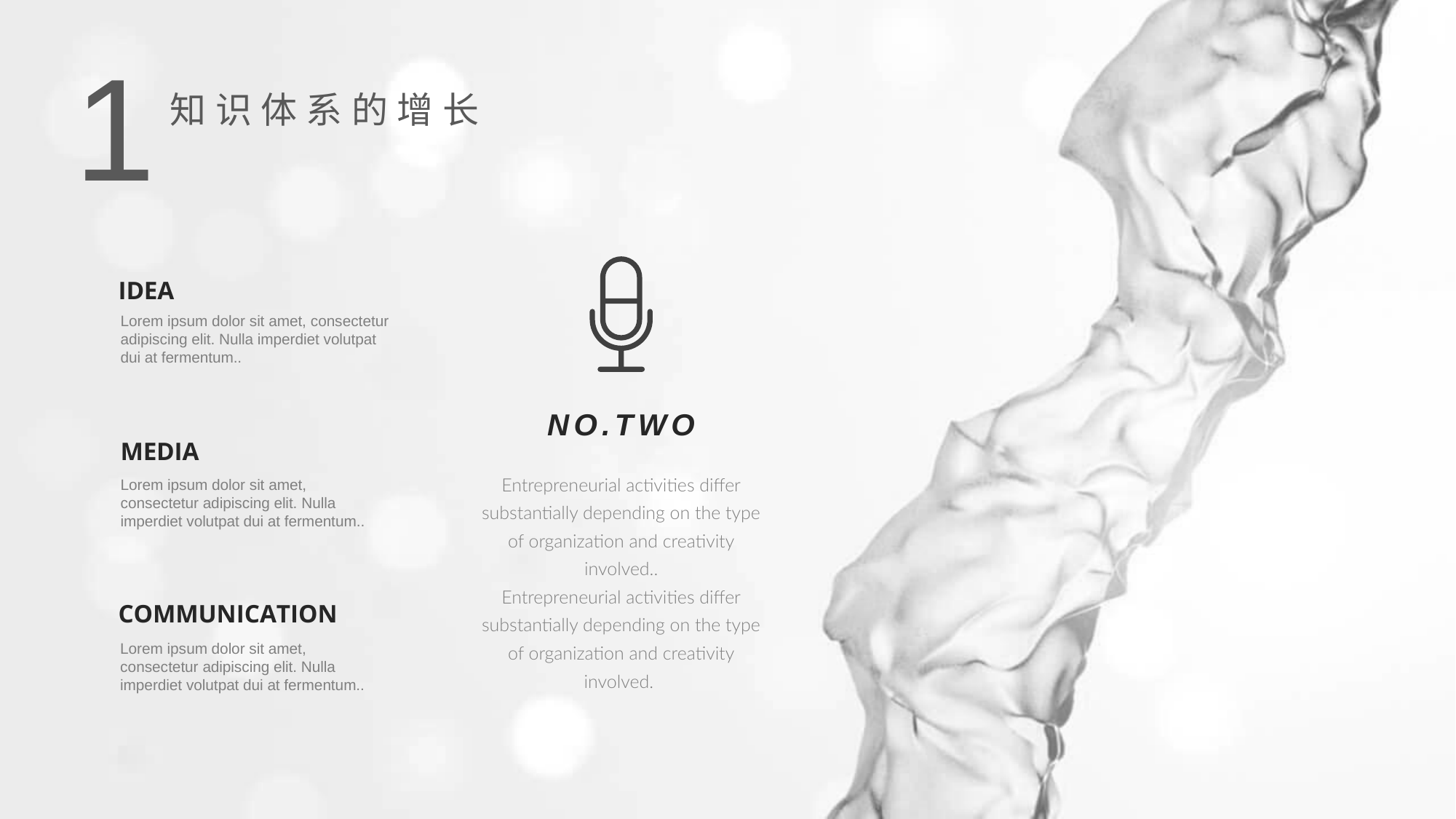

1
知识体系的增长

IDEA
Lorem ipsum dolor sit amet, consectetur adipiscing elit. Nulla imperdiet volutpat dui at fermentum..
NO.TWO
MEDIA
Entrepreneurial activities differ substantially depending on the type of organization and creativity involved..
Entrepreneurial activities differ substantially depending on the type of organization and creativity involved.
Lorem ipsum dolor sit amet, consectetur adipiscing elit. Nulla imperdiet volutpat dui at fermentum..
COMMUNICATION
Lorem ipsum dolor sit amet, consectetur adipiscing elit. Nulla imperdiet volutpat dui at fermentum..